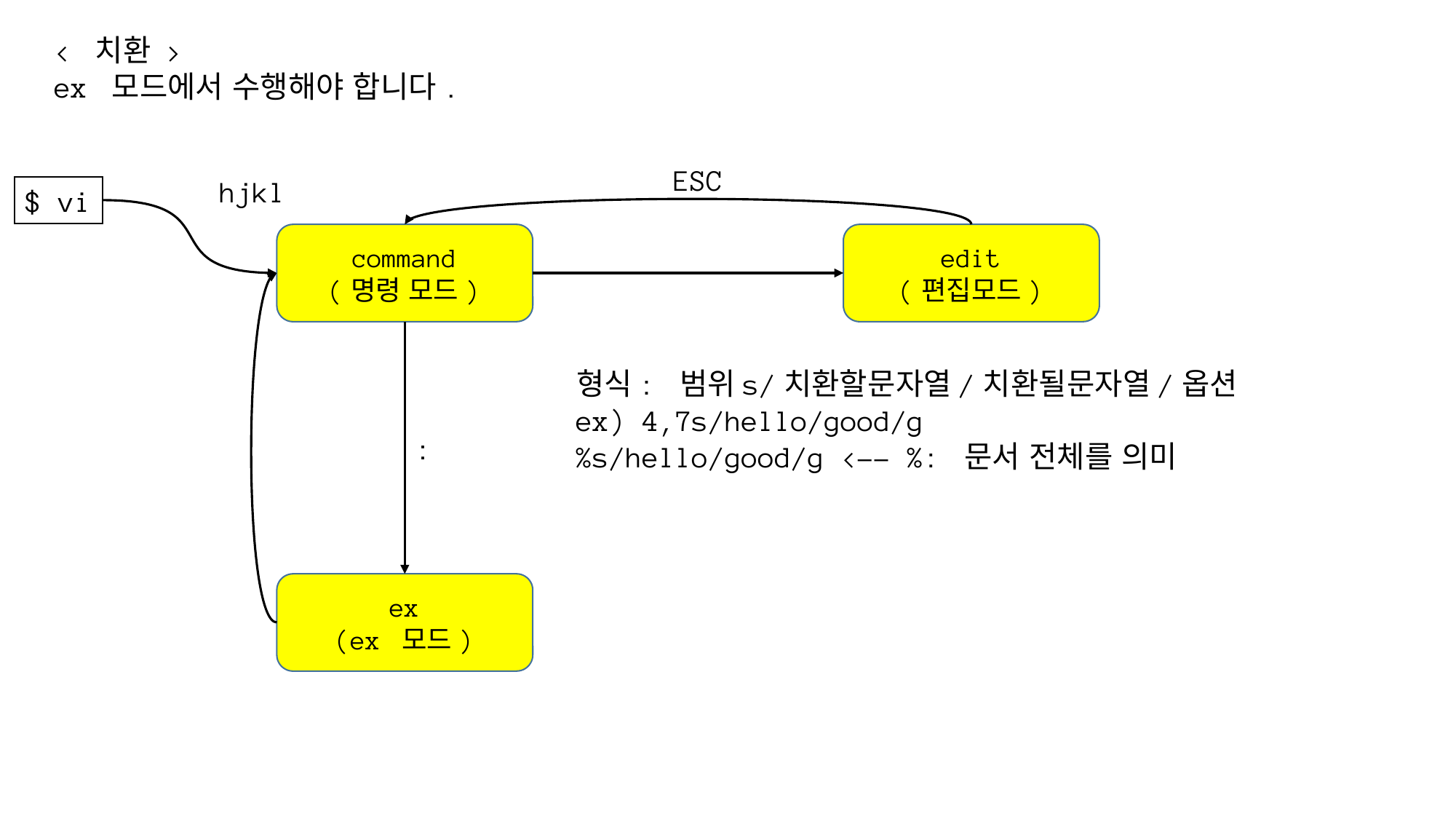

< 치환 >
ex 모드에서 수행해야 합니다.

ESC
hjkl
$ vi
edit
(편집모드)
command
(명령 모드)
형식: 범위s/치환할문자열/치환될문자열/옵션
ex) 4,7s/hello/good/g
%s/hello/good/g <-- %: 문서 전체를 의미
:
ex
(ex 모드)